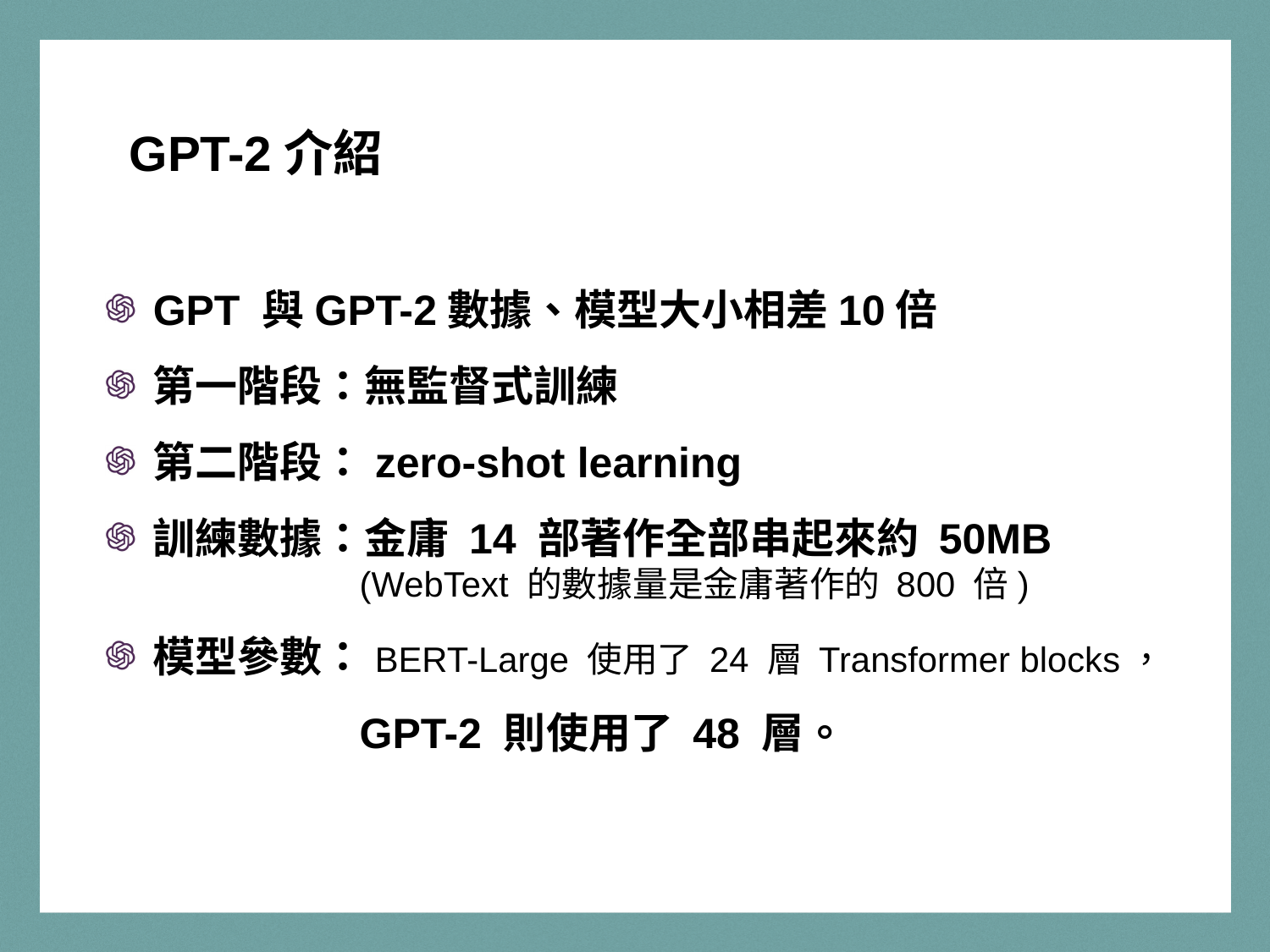

GPT-2介紹
GPT 與GPT-2數據、模型大小相差10倍
第一階段：無監督式訓練
第二階段：zero-shot learning
訓練數據：金庸 14 部著作全部串起來約 50MB
		(WebText 的數據量是金庸著作的 800 倍)
模型參數：BERT-Large 使用了 24 層 Transformer blocks，
		GPT-2 則使用了 48 層。